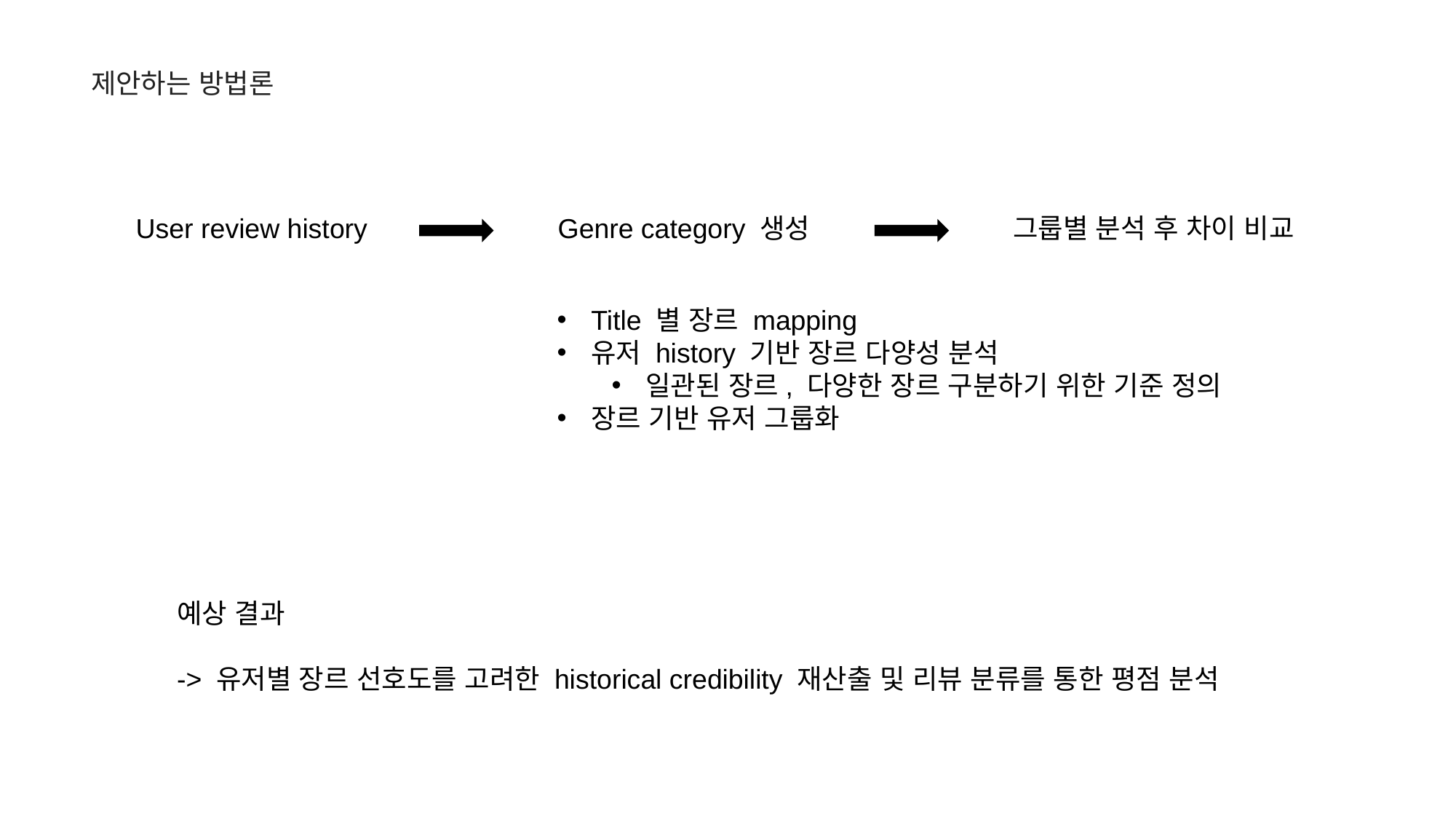

제안하는 방법론
User review history
Genre category 생성
그룹별 분석 후 차이 비교

Title 별 장르 mapping
유저 history 기반 장르 다양성 분석
일관된 장르, 다양한 장르 구분하기 위한 기준 정의
장르 기반 유저 그룹화
예상 결과

-> 유저별 장르 선호도를 고려한 historical credibility 재산출 및 리뷰 분류를 통한 평점 분석